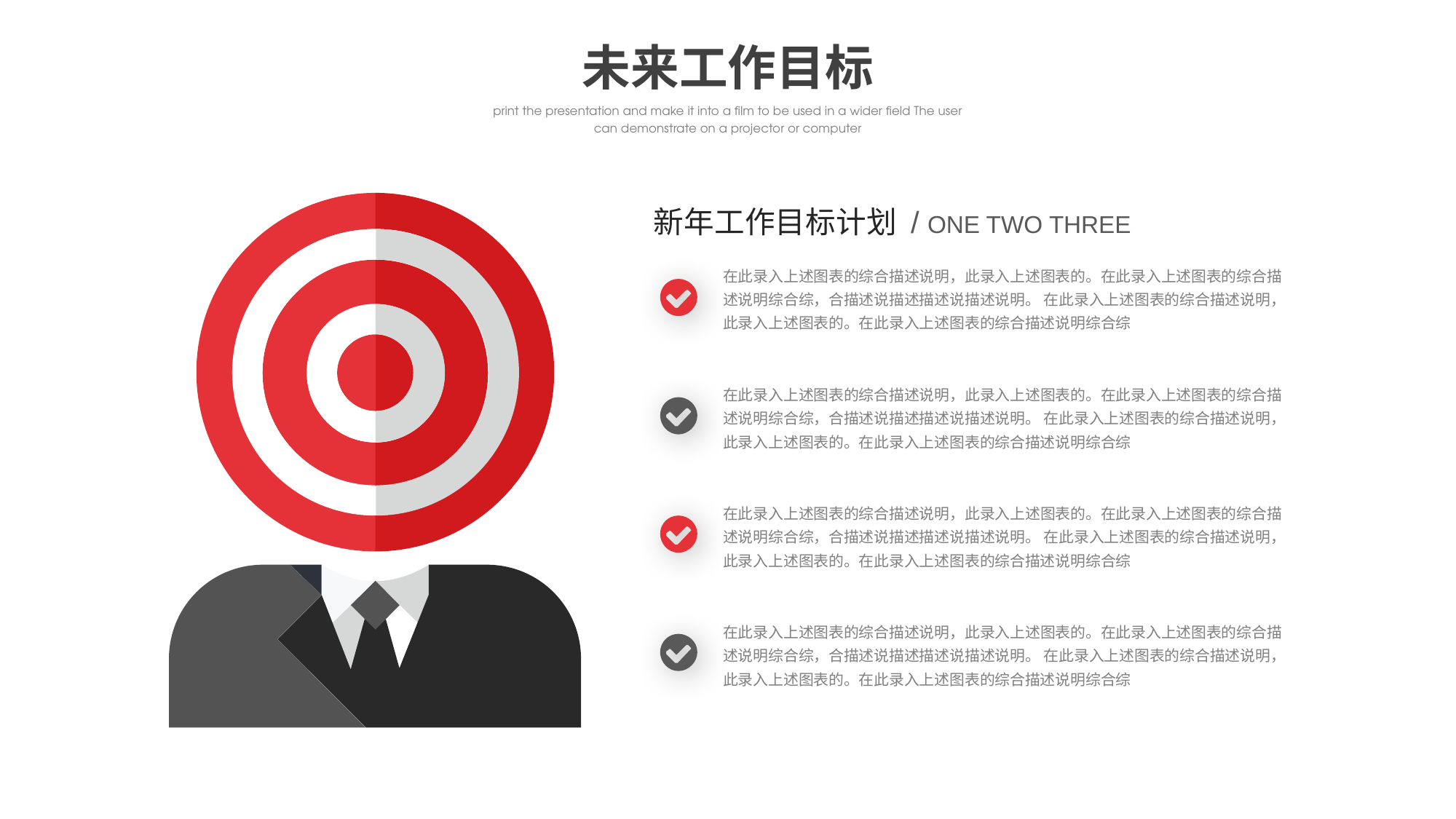

未来工作目标
print the presentation and make it into a film to be used in a wider field The user can demonstrate on a projector or computer
新年工作目标计划 / ONE TWO THREE

在此录入上述图表的综合描述说明，此录入上述图表的。在此录入上述图表的综合描述说明综合综，合描述说描述描述说描述说明。 在此录入上述图表的综合描述说明，此录入上述图表的。在此录入上述图表的综合描述说明综合综

在此录入上述图表的综合描述说明，此录入上述图表的。在此录入上述图表的综合描述说明综合综，合描述说描述描述说描述说明。 在此录入上述图表的综合描述说明，此录入上述图表的。在此录入上述图表的综合描述说明综合综

在此录入上述图表的综合描述说明，此录入上述图表的。在此录入上述图表的综合描述说明综合综，合描述说描述描述说描述说明。 在此录入上述图表的综合描述说明，此录入上述图表的。在此录入上述图表的综合描述说明综合综

在此录入上述图表的综合描述说明，此录入上述图表的。在此录入上述图表的综合描述说明综合综，合描述说描述描述说描述说明。 在此录入上述图表的综合描述说明，此录入上述图表的。在此录入上述图表的综合描述说明综合综